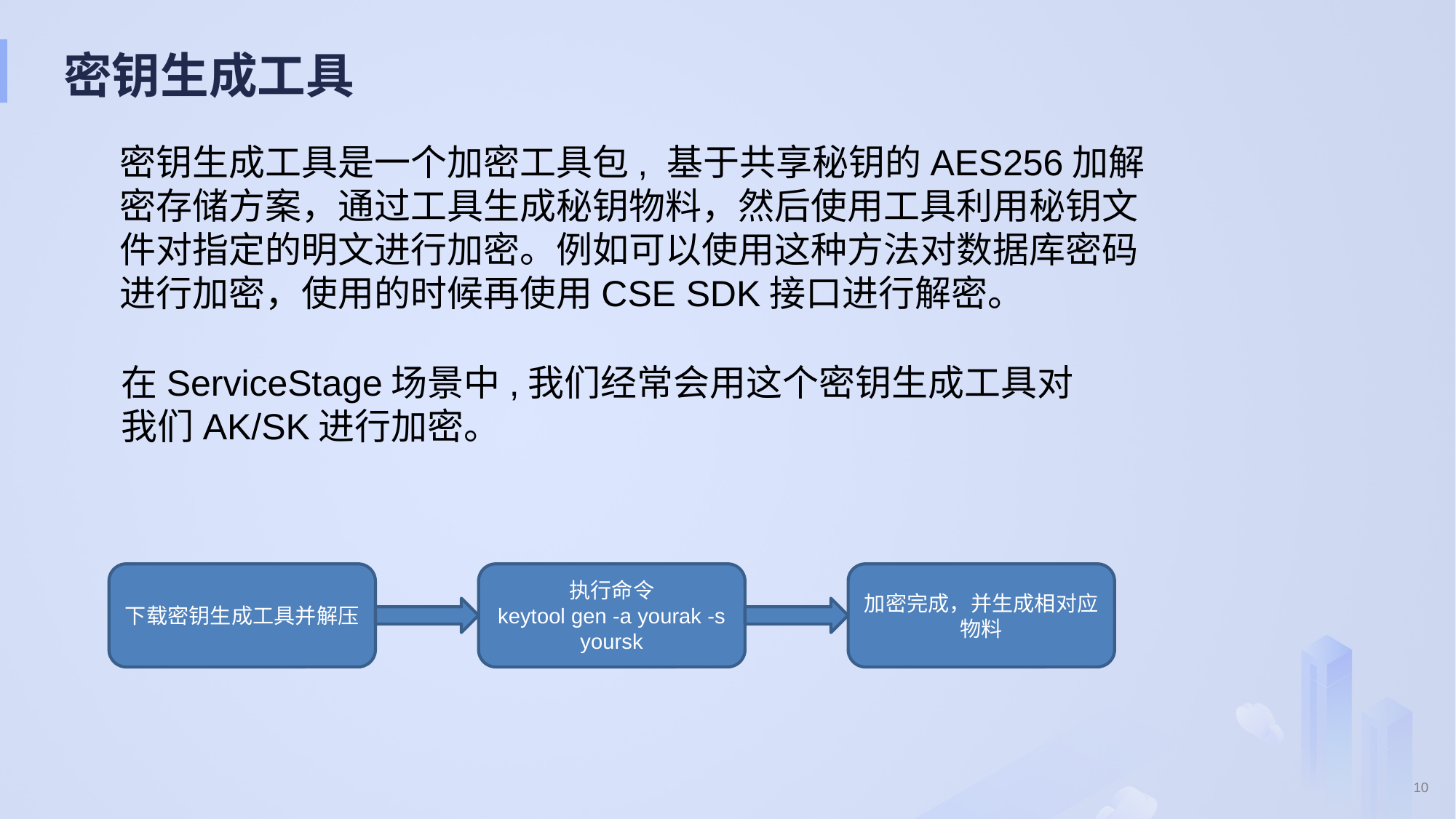

# 密钥生成工具
密钥生成工具是一个加密工具包, 基于共享秘钥的AES256加解密存储方案，通过工具生成秘钥物料，然后使用工具利用秘钥文件对指定的明文进行加密。例如可以使用这种方法对数据库密码进行加密，使用的时候再使用CSE SDK接口进行解密。
在ServiceStage场景中,我们经常会用这个密钥生成工具对我们AK/SK进行加密。
下载密钥生成工具并解压
执行命令
keytool gen -a yourak -s yoursk
加密完成，并生成相对应物料